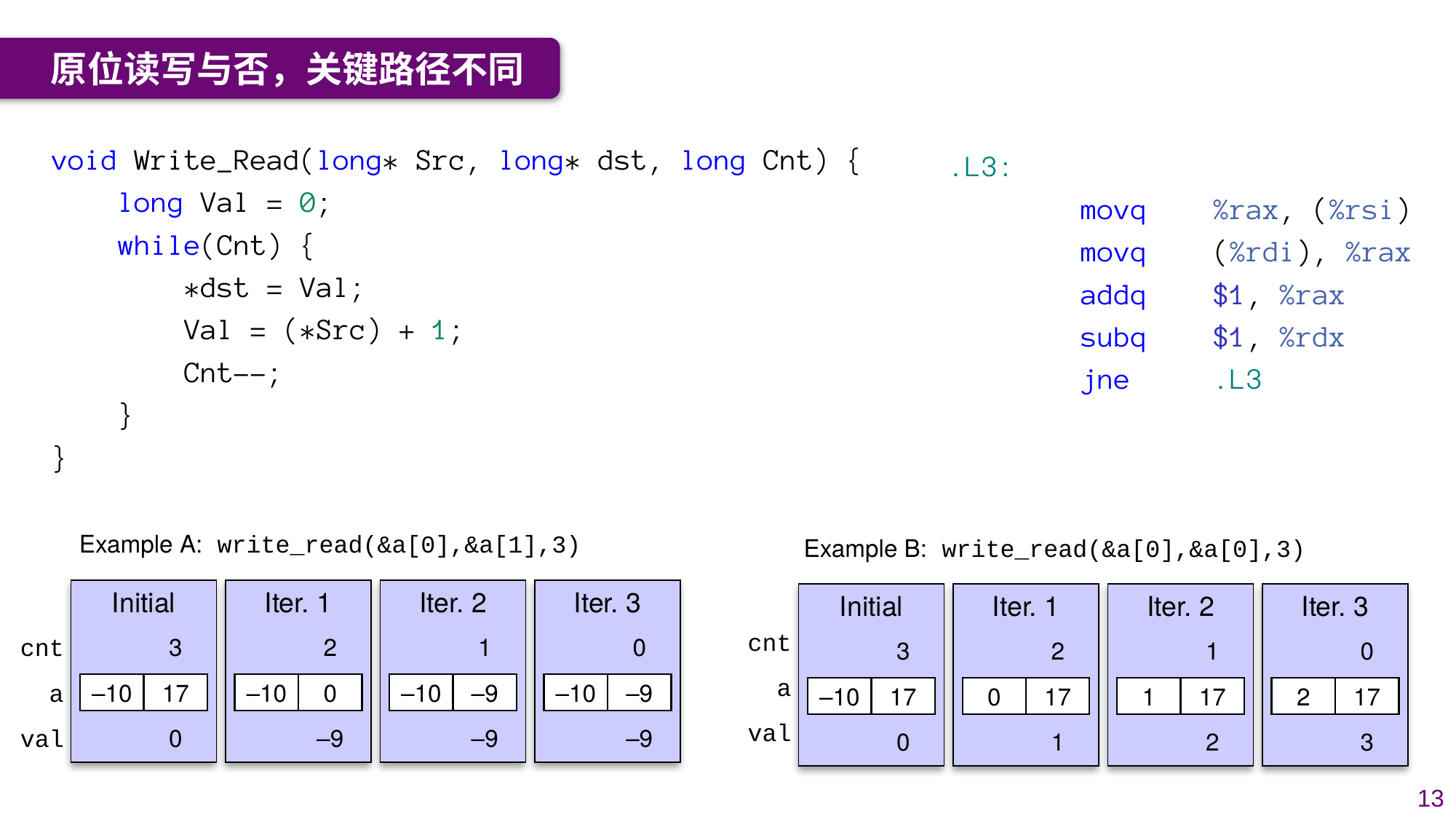

原位读写与否，关键路径不同
void Write_Read(long* Src, long* dst, long Cnt) {
    long Val = 0;
    while(Cnt) {
        *dst = Val;
        Val = (*Src) + 1;
        Cnt--;
    }
}
.L3:
        movq    %rax, (%rsi)
        movq    (%rdi), %rax
        addq    $1, %rax
        subq    $1, %rdx
        jne     .L3
Example A: write_read(&a[0],&a[1],3)

Initial

Iter. 1

Iter. 2

Iter. 3
cnt
3
2
1
0
a
–10
17
–10
0
–10
–9
–10
–9
val
0
–9
–9
–9
Example B: write_read(&a[0],&a[0],3)

Initial

Iter. 1

Iter. 2

Iter. 3
cnt
3
2
1
0
a
–10
17
0
17
1
17
2
17
val
0
1
2
3
13